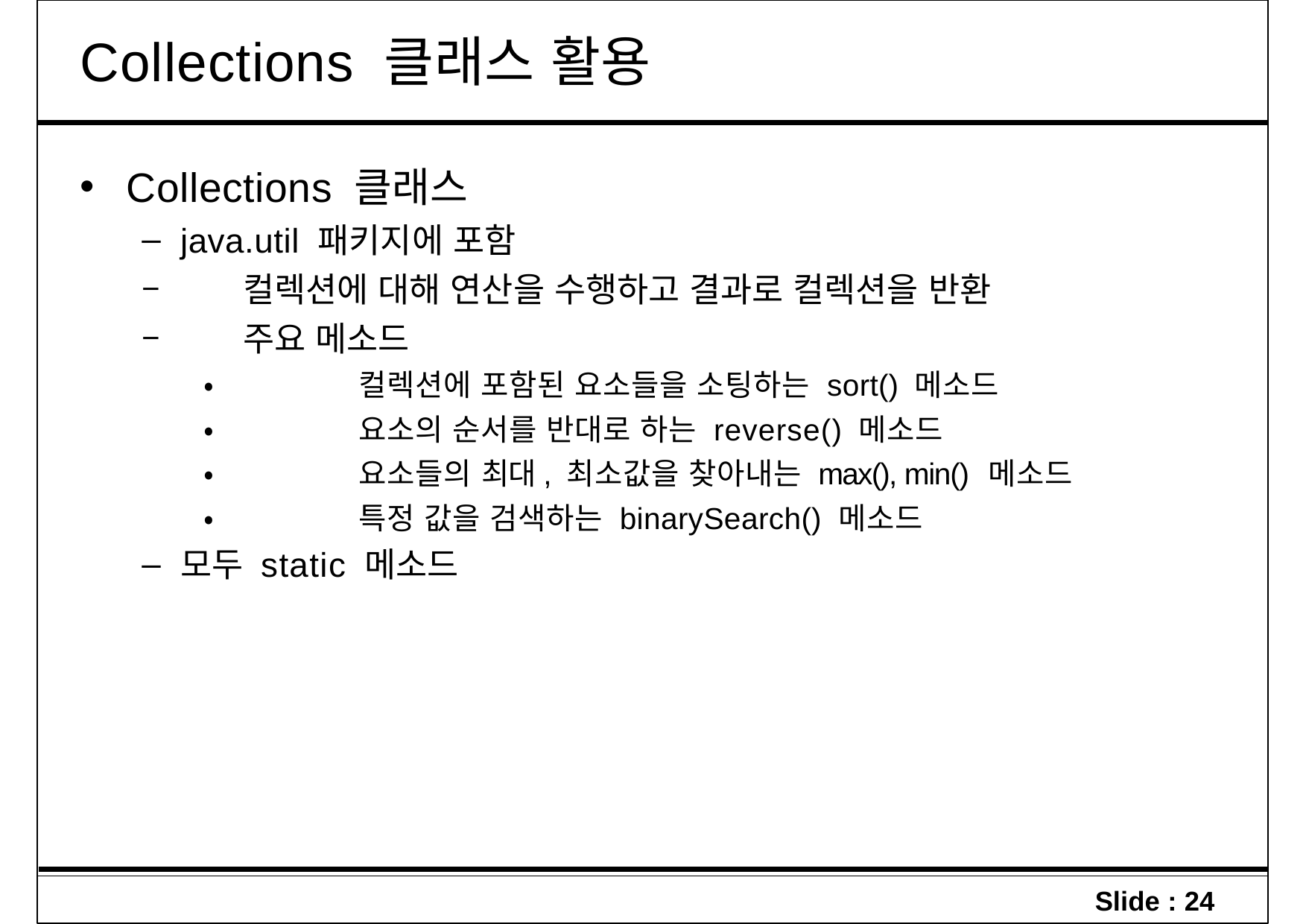

# Collections 클래스 활용
Collections 클래스
java.util 패키지에 포함
–	컬렉션에 대해 연산을 수행하고 결과로 컬렉션을 반환
–	주요 메소드
•	컬렉션에 포함된 요소들을 소팅하는 sort() 메소드
•	요소의 순서를 반대로 하는 reverse() 메소드
•	요소들의 최대, 최소값을 찾아내는 max(), min() 메소드
•	특정 값을 검색하는 binarySearch() 메소드
모두 static 메소드

Slide : 24